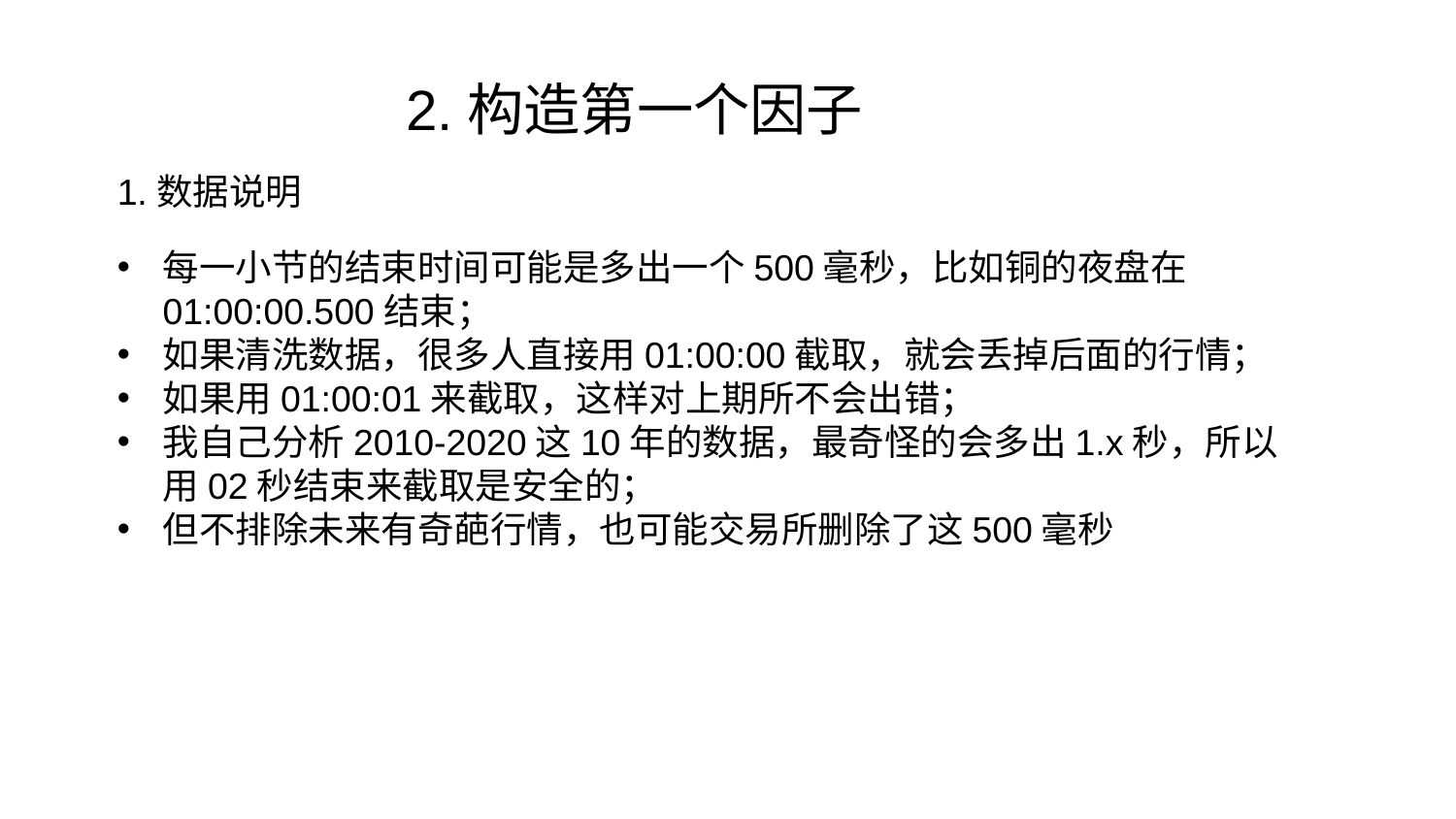

2.构造第一个因子
1.数据说明

每一小节的结束时间可能是多出一个500毫秒，比如铜的夜盘在01:00:00.500结束；
如果清洗数据，很多人直接用01:00:00截取，就会丢掉后面的行情；
如果用01:00:01来截取，这样对上期所不会出错；
我自己分析2010-2020这10年的数据，最奇怪的会多出1.x秒，所以用02秒结束来截取是安全的；
但不排除未来有奇葩行情，也可能交易所删除了这500毫秒